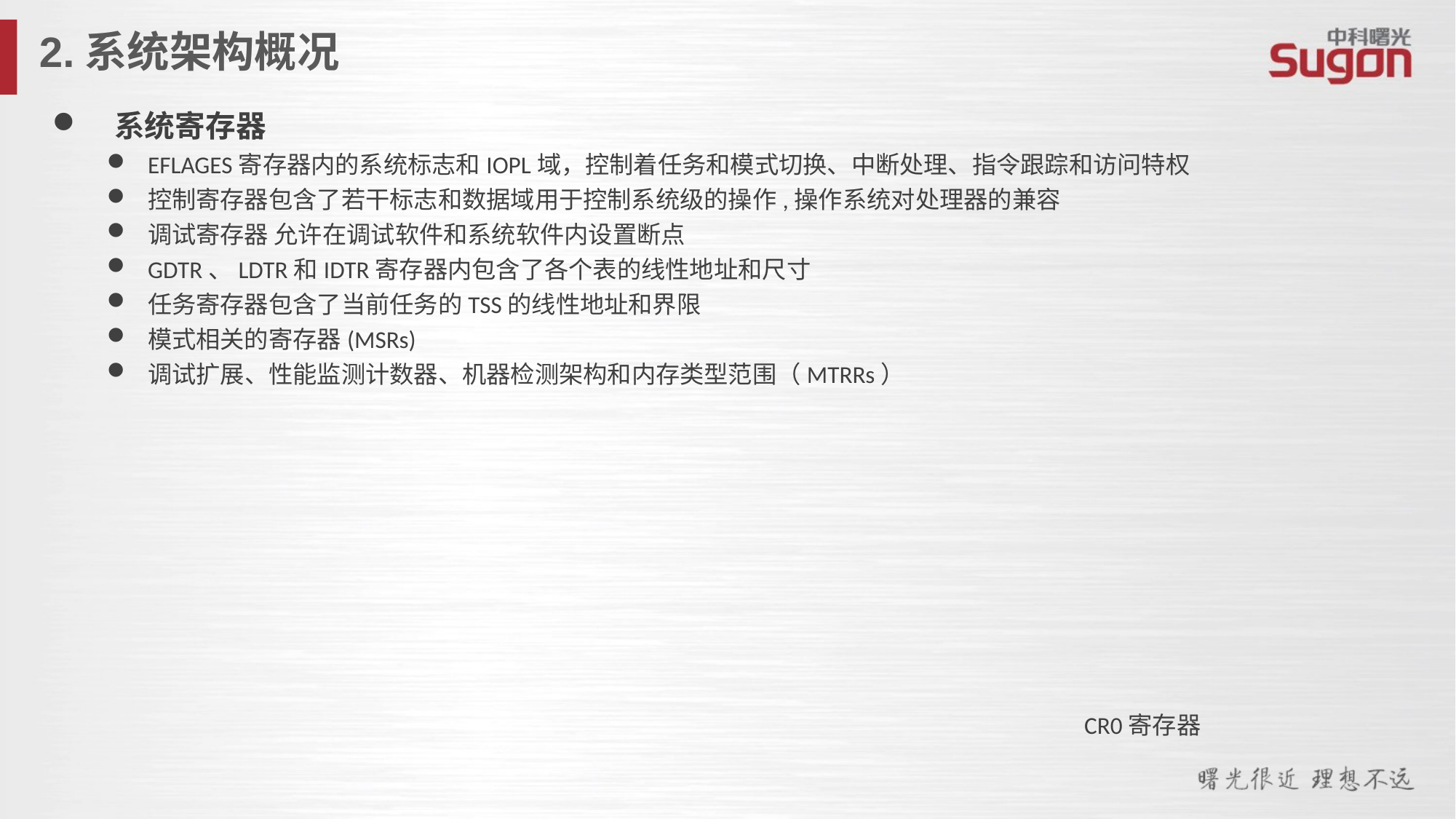

2.系统架构概况
  系统寄存器
EFLAGES寄存器内的系统标志和IOPL域，控制着任务和模式切换、中断处理、指令跟踪和访问特权
控制寄存器包含了若干标志和数据域用于控制系统级的操作,操作系统对处理器的兼容
调试寄存器 允许在调试软件和系统软件内设置断点
GDTR、LDTR和IDTR寄存器内包含了各个表的线性地址和尺寸
任务寄存器包含了当前任务的TSS的线性地址和界限
模式相关的寄存器(MSRs)
调试扩展、性能监测计数器、机器检测架构和内存类型范围（MTRRs）

 CR0寄存器